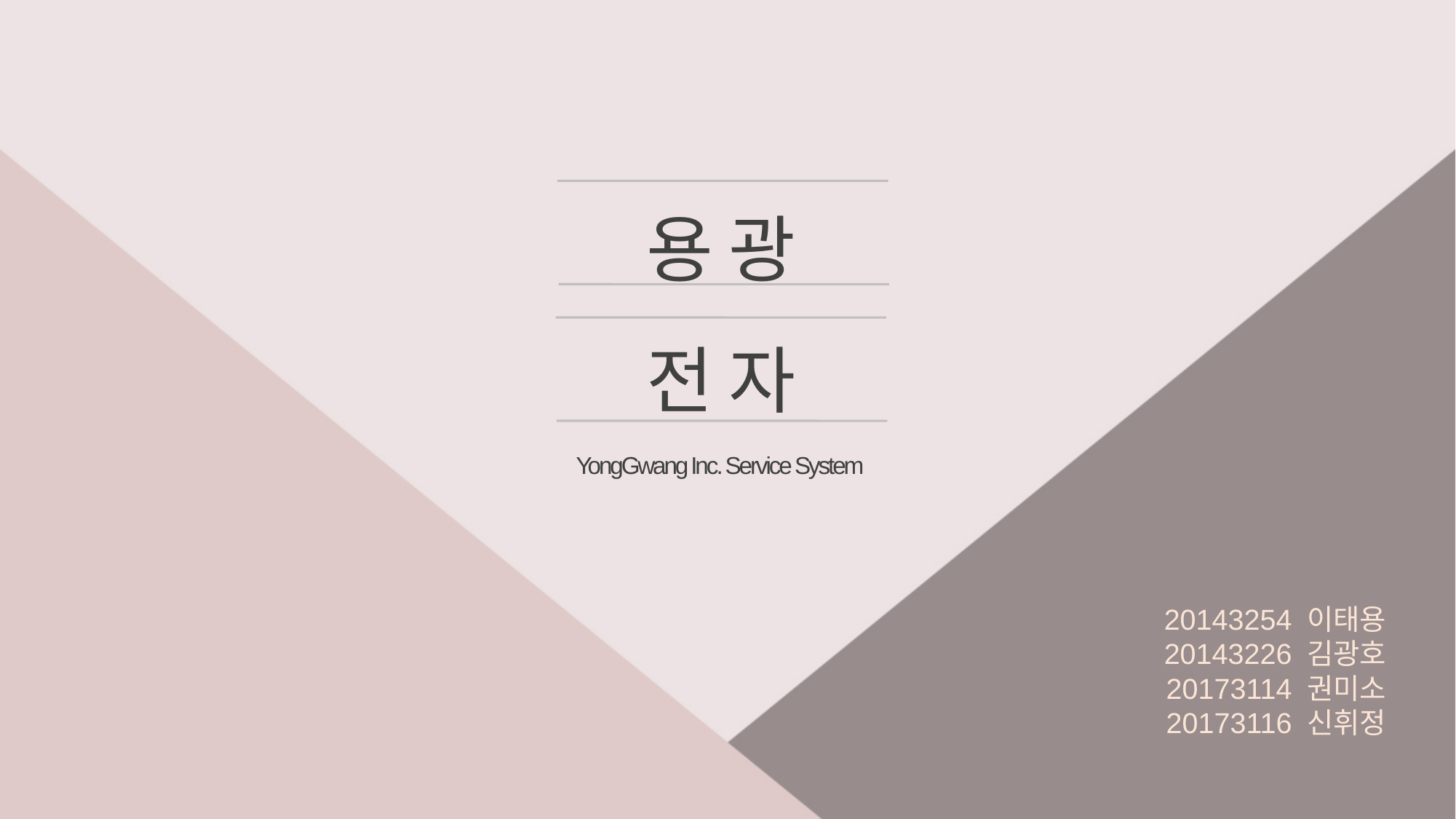

용 광
전 자
YongGwang Inc. Service System
20143254 이태용
20143226 김광호
20173114 권미소
20173116 신휘정